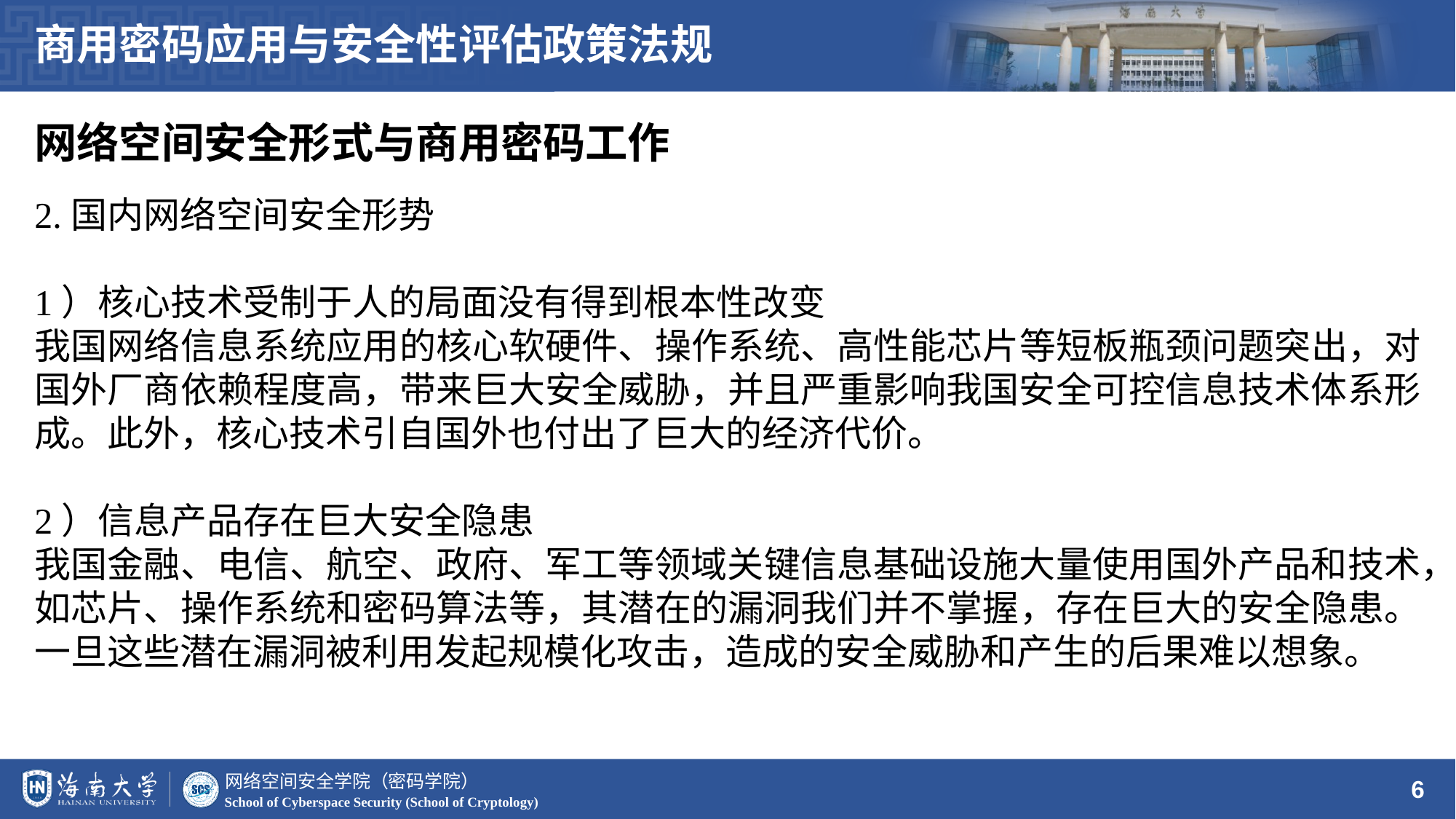

商用密码应用与安全性评估政策法规

网络空间安全形式与商用密码工作

2.国内网络空间安全形势

1）核心技术受制于人的局面没有得到根本性改变
我国网络信息系统应用的核心软硬件、操作系统、高性能芯片等短板瓶颈问题突出，对国外厂商依赖程度高，带来巨大安全威胁，并且严重影响我国安全可控信息技术体系形成。此外，核心技术引自国外也付出了巨大的经济代价。

2）信息产品存在巨大安全隐患
我国金融、电信、航空、政府、军工等领域关键信息基础设施大量使用国外产品和技术，如芯片、操作系统和密码算法等，其潜在的漏洞我们并不掌握，存在巨大的安全隐患。一旦这些潜在漏洞被利用发起规模化攻击，造成的安全威胁和产生的后果难以想象。
6